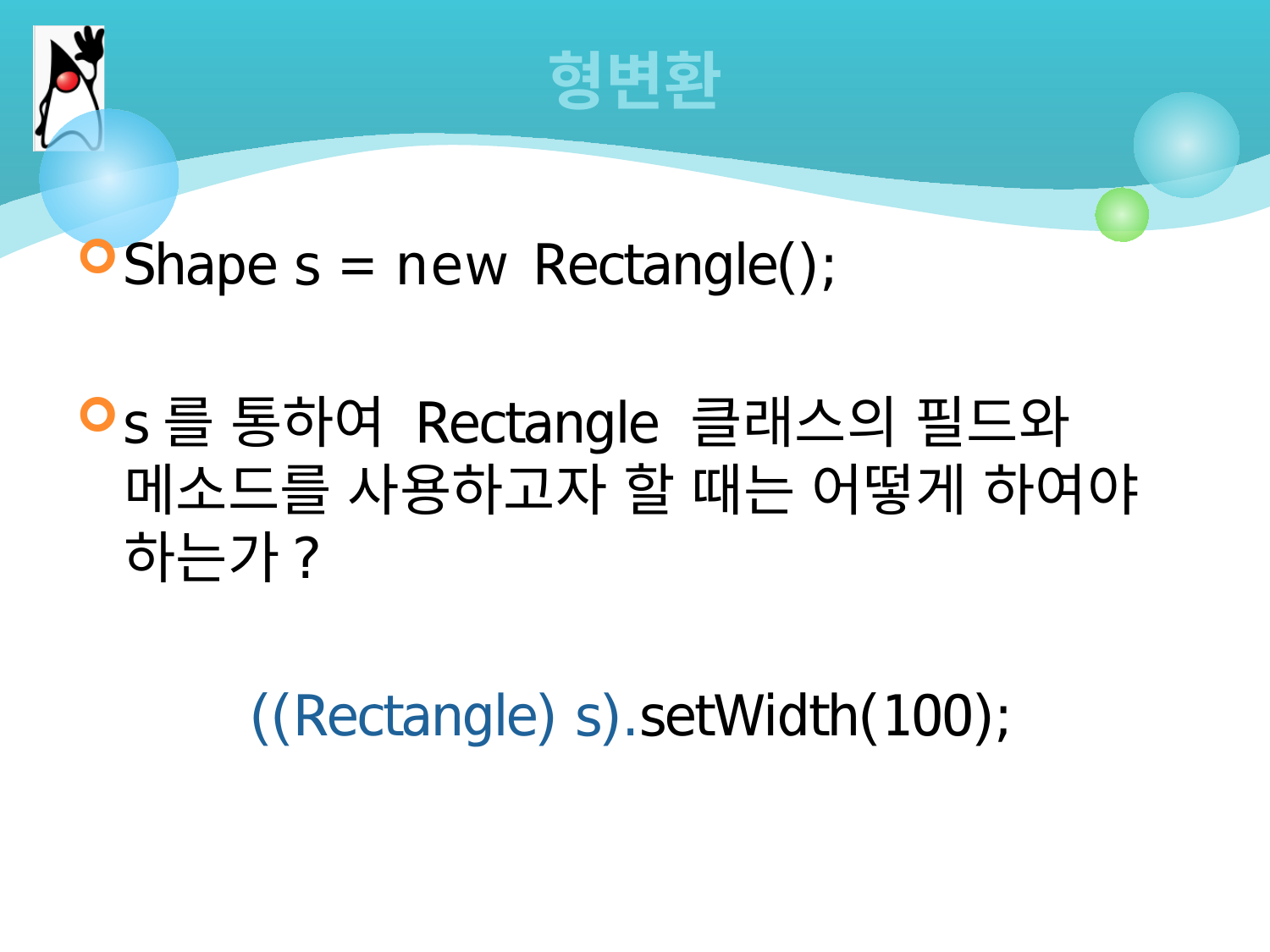

# 형변환
Shape s = new Rectangle();

s를 통하여 Rectangle 클래스의 필드와 메소드를 사용하고자 할 때는 어떻게 하여야 하는가?

		((Rectangle) s).setWidth(100);